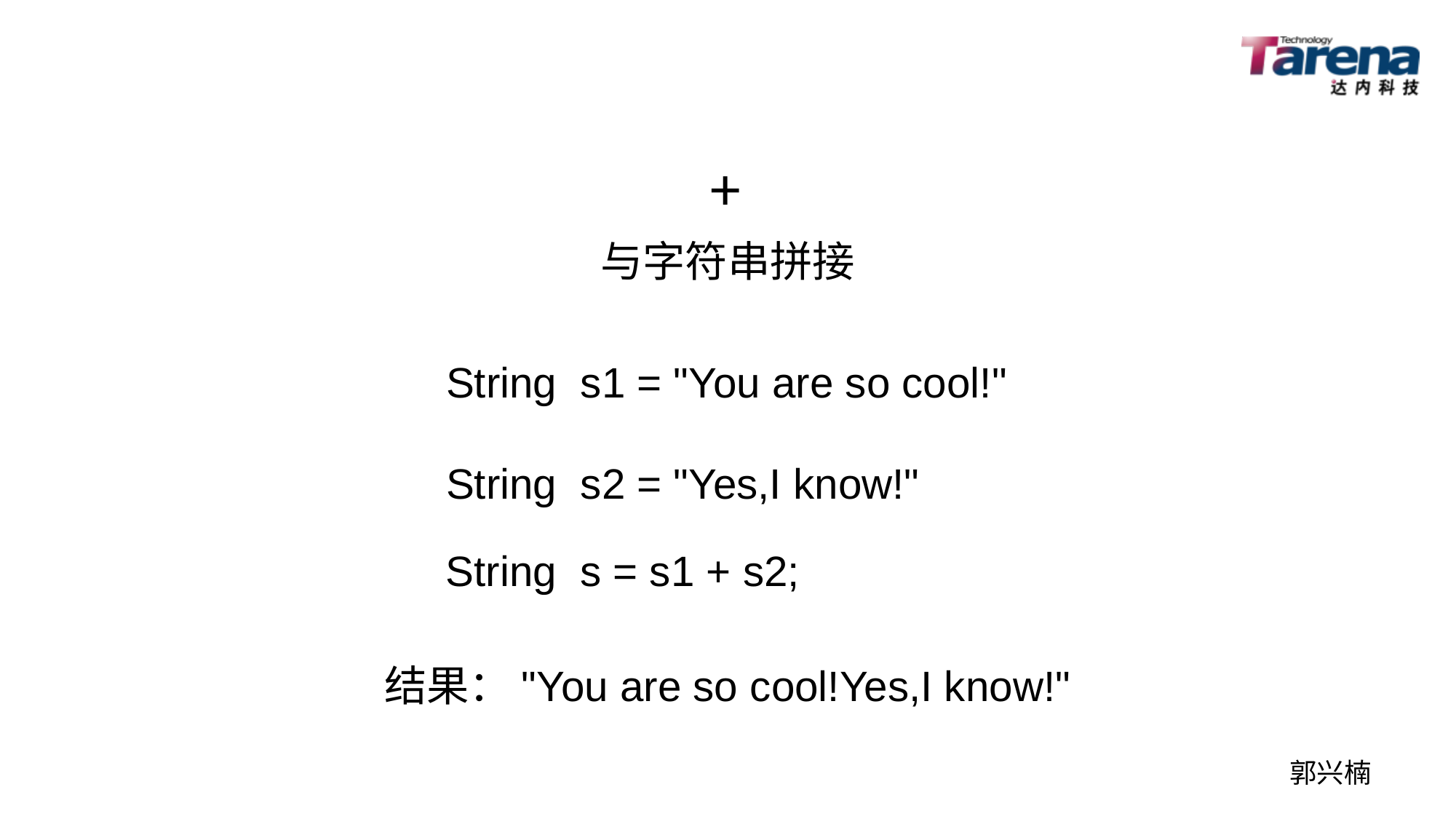

+
与字符串拼接
String  s1 = "You are so cool!"

String  s2 = "Yes,I know!"
String  s = s1 + s2;
结果："You are so cool!Yes,I know!"